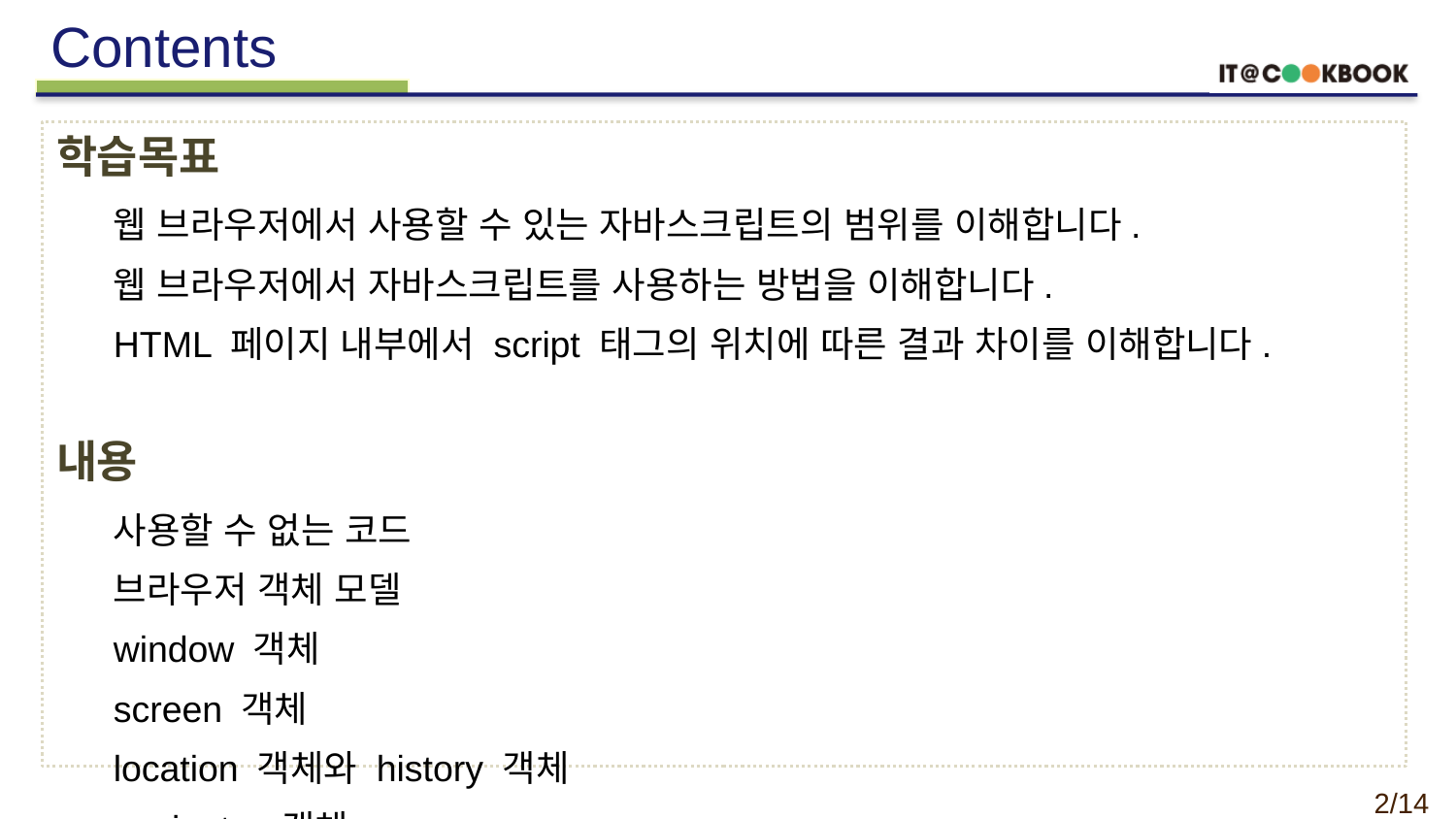

학습목표
웹 브라우저에서 사용할 수 있는 자바스크립트의 범위를 이해합니다.
웹 브라우저에서 자바스크립트를 사용하는 방법을 이해합니다.
HTML 페이지 내부에서 script 태그의 위치에 따른 결과 차이를 이해합니다.

내용
사용할 수 없는 코드
브라우저 객체 모델
window 객체
screen 객체
location 객체와 history 객체
navigator 객체